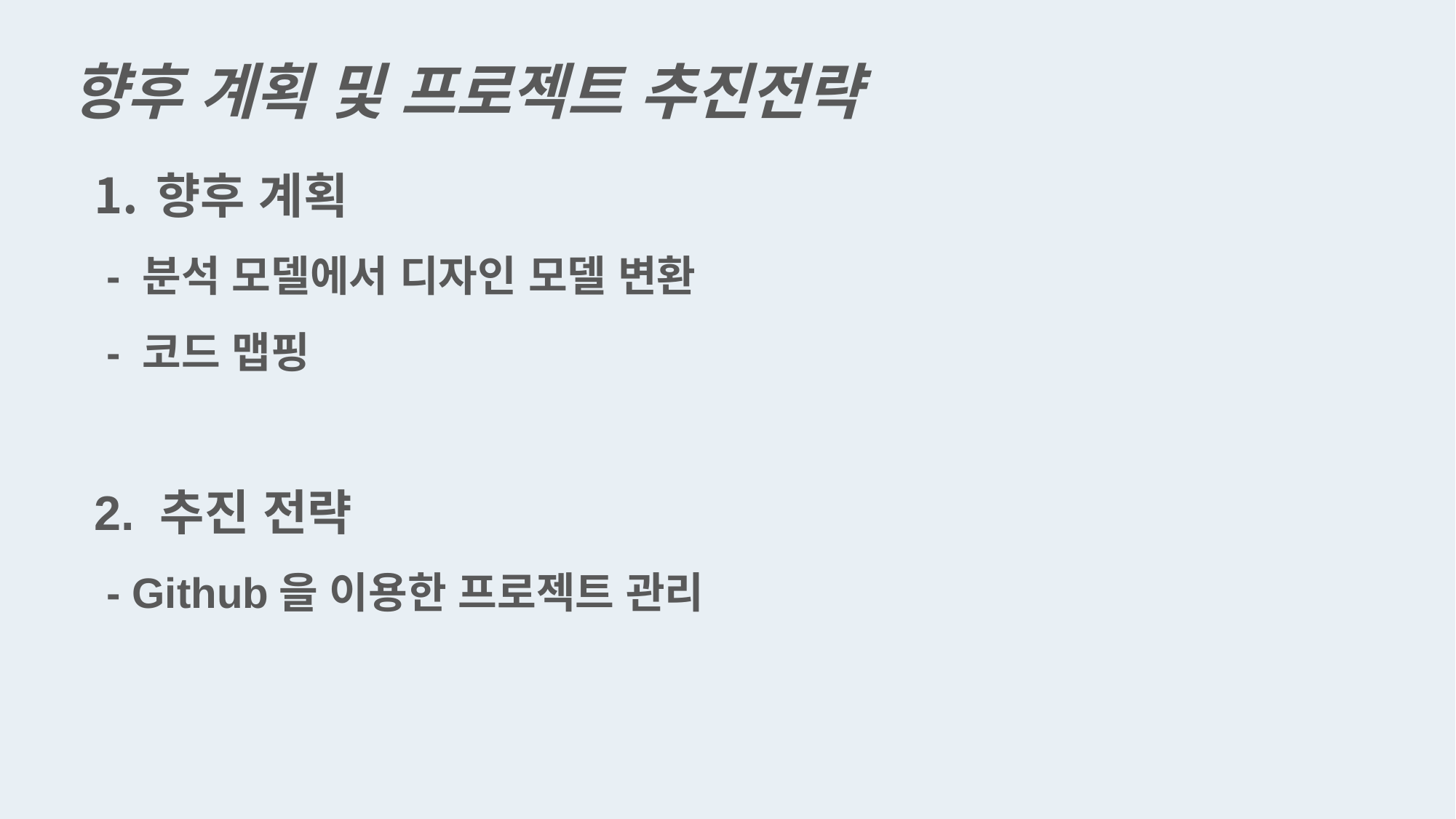

향후 계획 및 프로젝트 추진전략
향후 계획
 - 분석 모델에서 디자인 모델 변환
 - 코드 맵핑

2. 추진 전략
 - Github을 이용한 프로젝트 관리